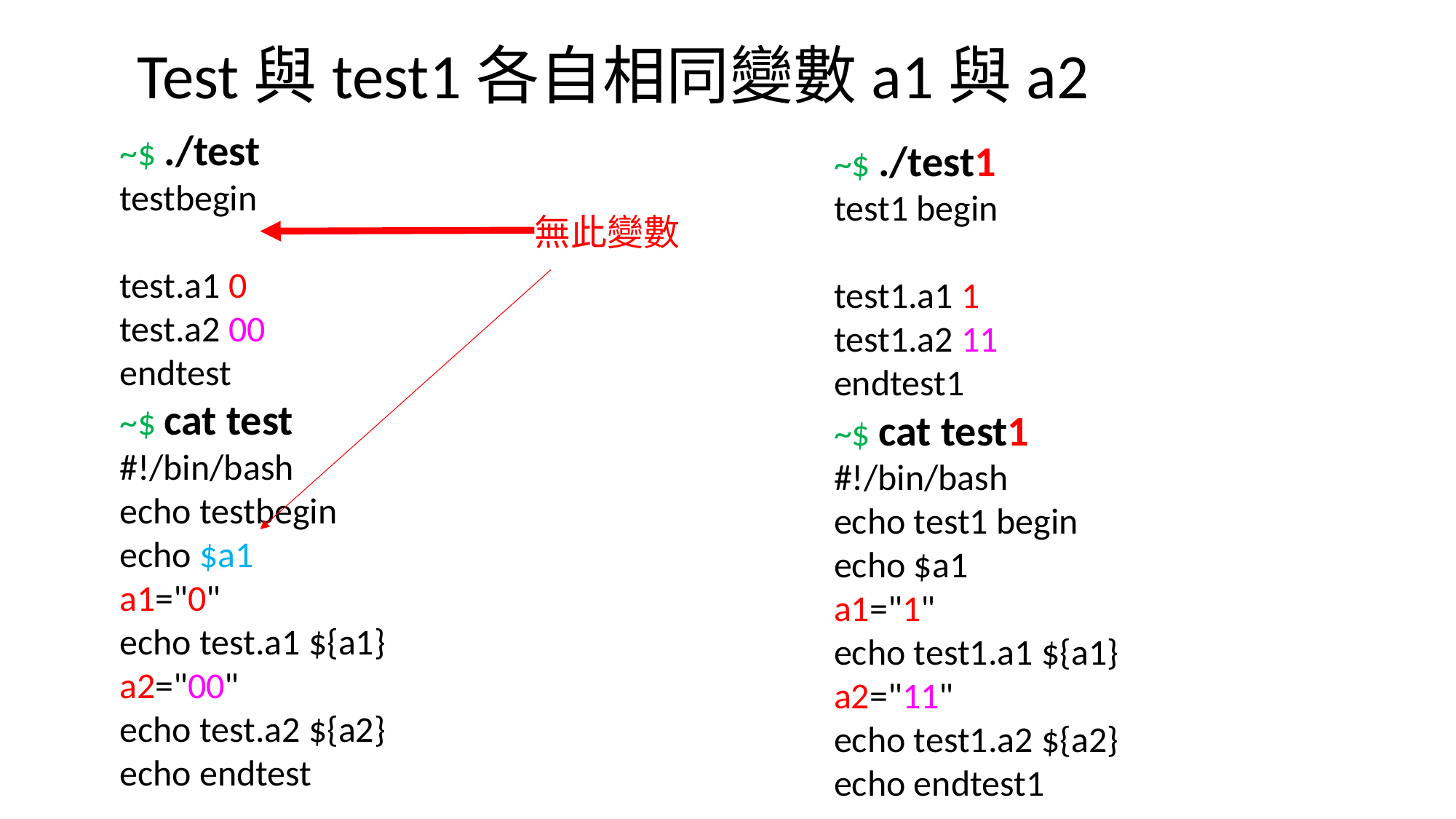

# Test與test1各自相同變數a1與a2
~$ ./test
testbegin

test.a1 0
test.a2 00
endtest
~$ cat test
#!/bin/bash
echo testbegin
echo $a1
a1="0"
echo test.a1 ${a1}
a2="00"
echo test.a2 ${a2}
echo endtest

無此變數
~$ ./test1
test1 begin

test1.a1 1
test1.a2 11
endtest1
~$ cat test1
#!/bin/bash
echo test1 begin
echo $a1
a1="1"
echo test1.a1 ${a1}
a2="11"
echo test1.a2 ${a2}
echo endtest1